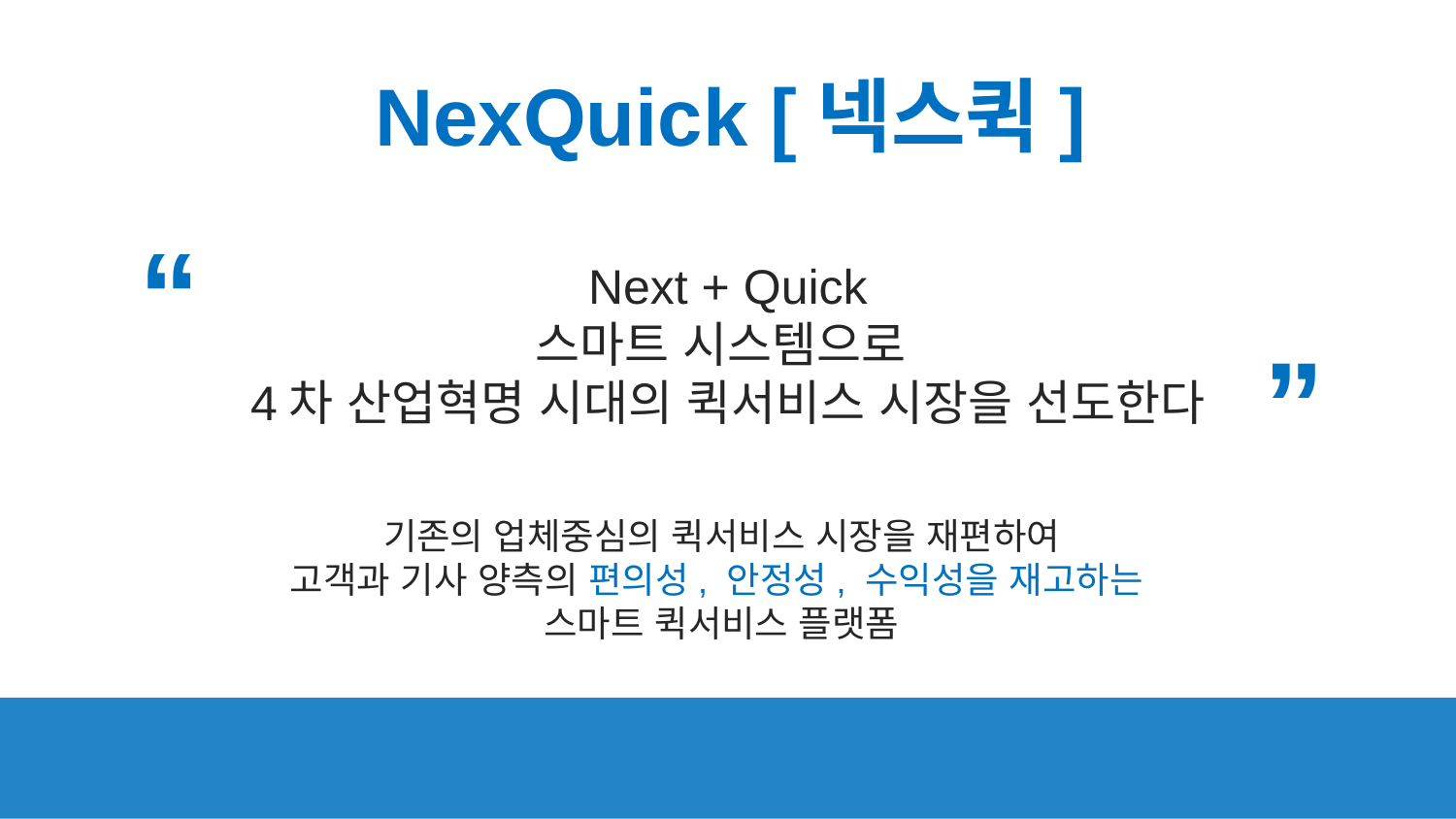

# NexQuick [넥스퀵]
“
Next + Quick
스마트 시스템으로
4차 산업혁명 시대의 퀵서비스 시장을 선도한다
“
기존의 업체중심의 퀵서비스 시장을 재편하여
고객과 기사 양측의 편의성, 안정성, 수익성을 재고하는
스마트 퀵서비스 플랫폼